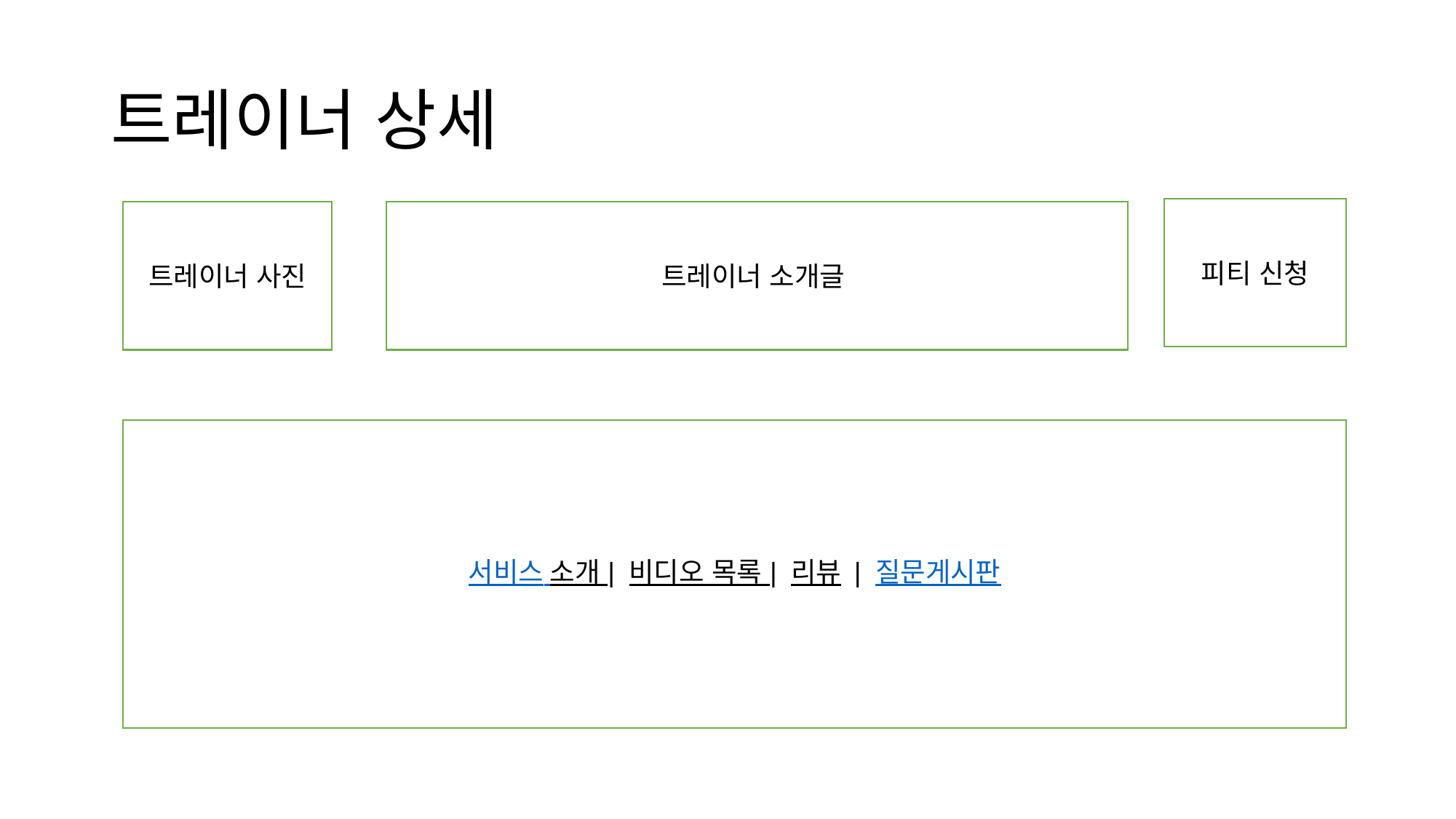

# 트레이너 상세
피티 신청
트레이너 소개글
트레이너 사진
서비스 소개 | 비디오 목록 | 리뷰 | 질문게시판